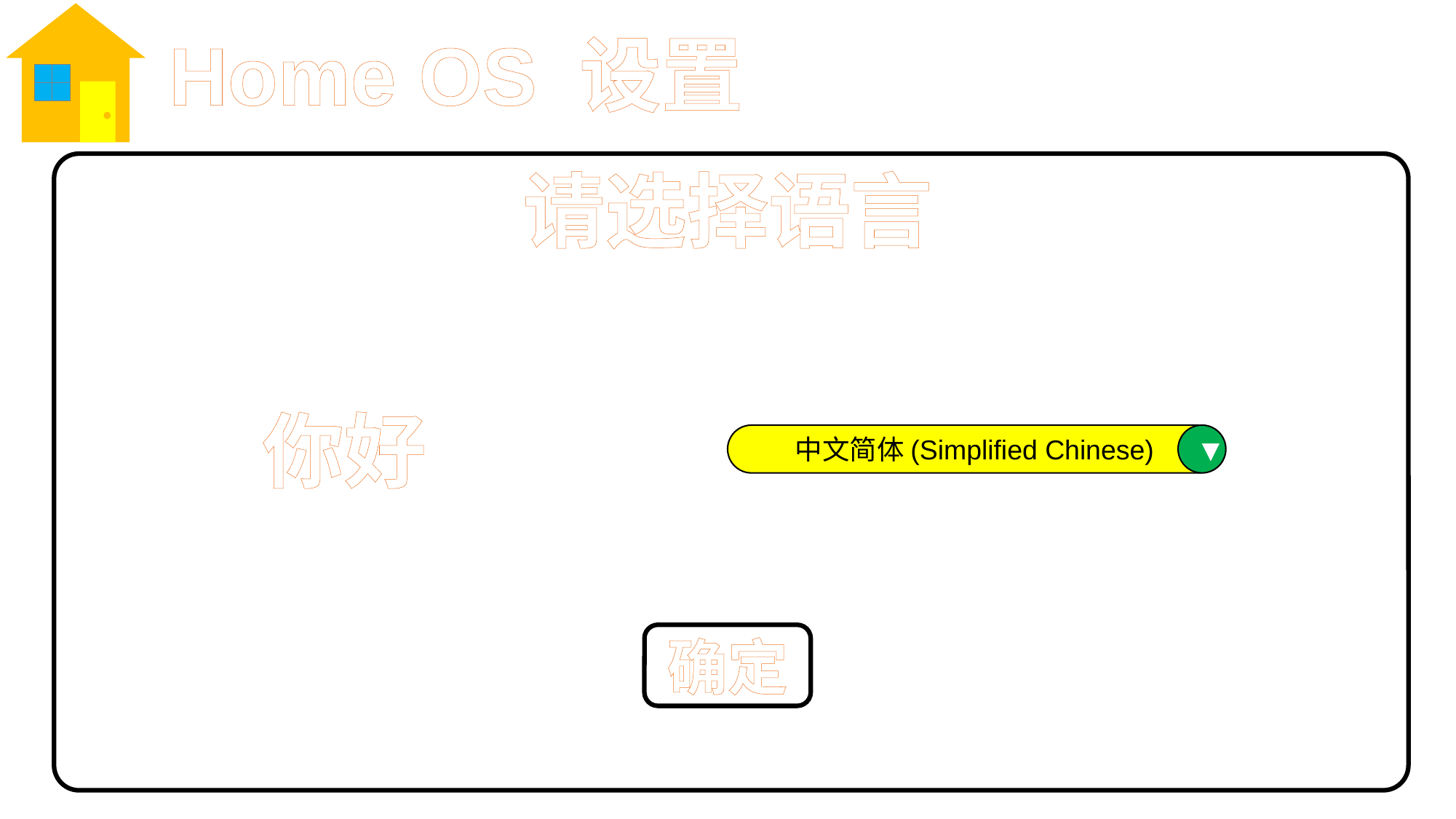

Home OS 设置

请选择语言
你好
中文简体(Simplified Chinese)
中文简体(Chinese)
▼
▼
确定